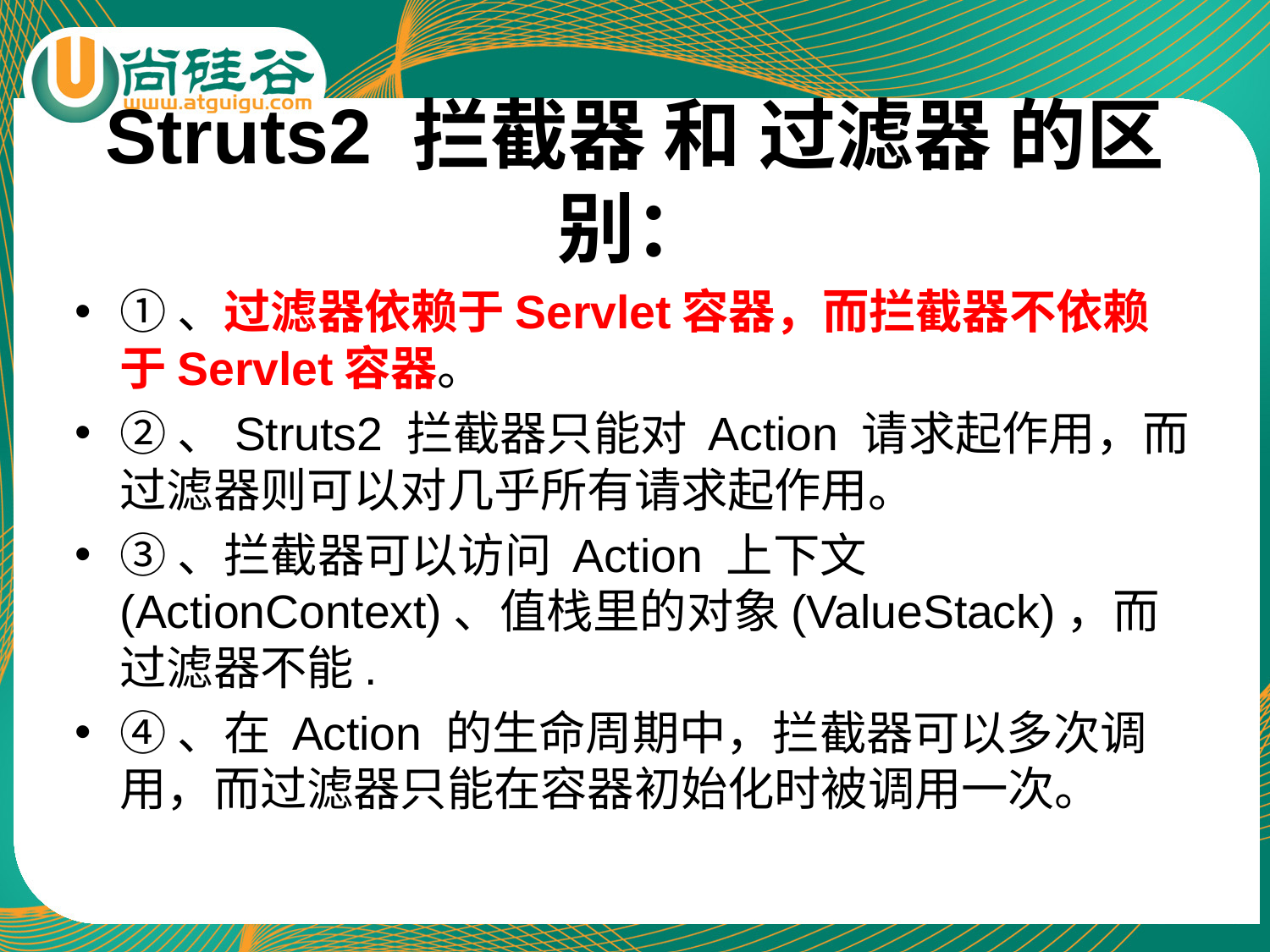

# Struts2 拦截器 和 过滤器 的区别：
①、过滤器依赖于Servlet容器，而拦截器不依赖于Servlet容器。
②、Struts2 拦截器只能对 Action 请求起作用，而过滤器则可以对几乎所有请求起作用。
③、拦截器可以访问 Action 上下文(ActionContext)、值栈里的对象(ValueStack)，而过滤器不能.
④、在 Action 的生命周期中，拦截器可以多次调用，而过滤器只能在容器初始化时被调用一次。